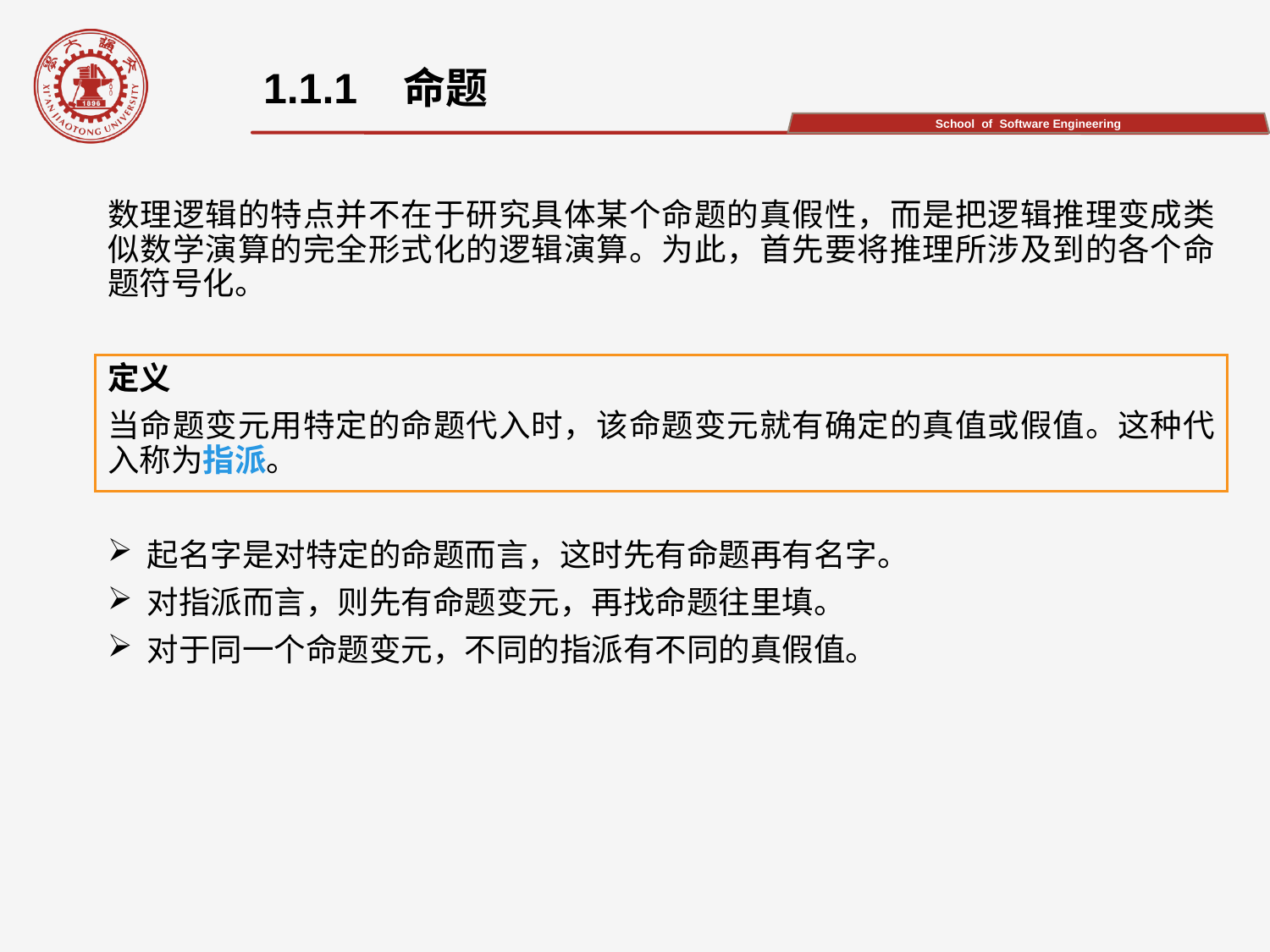

1.1.1   命题

数理逻辑的特点并不在于研究具体某个命题的真假性，而是把逻辑推理变成类似数学演算的完全形式化的逻辑演算。为此，首先要将推理所涉及到的各个命题符号化。

定义
当命题变元用特定的命题代入时，该命题变元就有确定的真值或假值。这种代入称为指派。

起名字是对特定的命题而言，这时先有命题再有名字。
对指派而言，则先有命题变元，再找命题往里填。
对于同一个命题变元，不同的指派有不同的真假值。